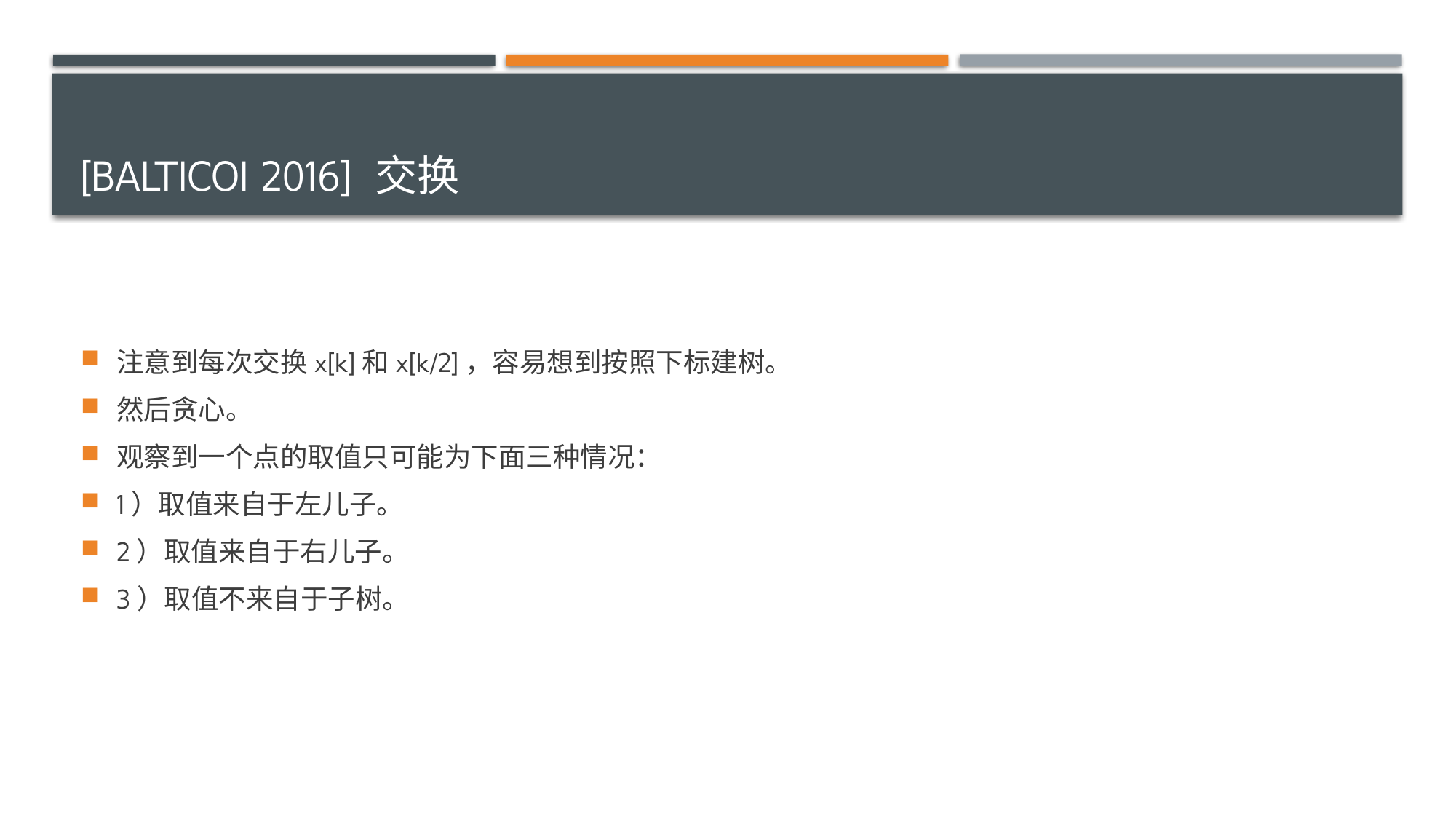

# [BalticOI 2016] 交换
注意到每次交换x[k]和x[k/2]，容易想到按照下标建树。
然后贪心。
观察到一个点的取值只可能为下面三种情况：
1）取值来自于左儿子。
2）取值来自于右儿子。
3）取值不来自于子树。